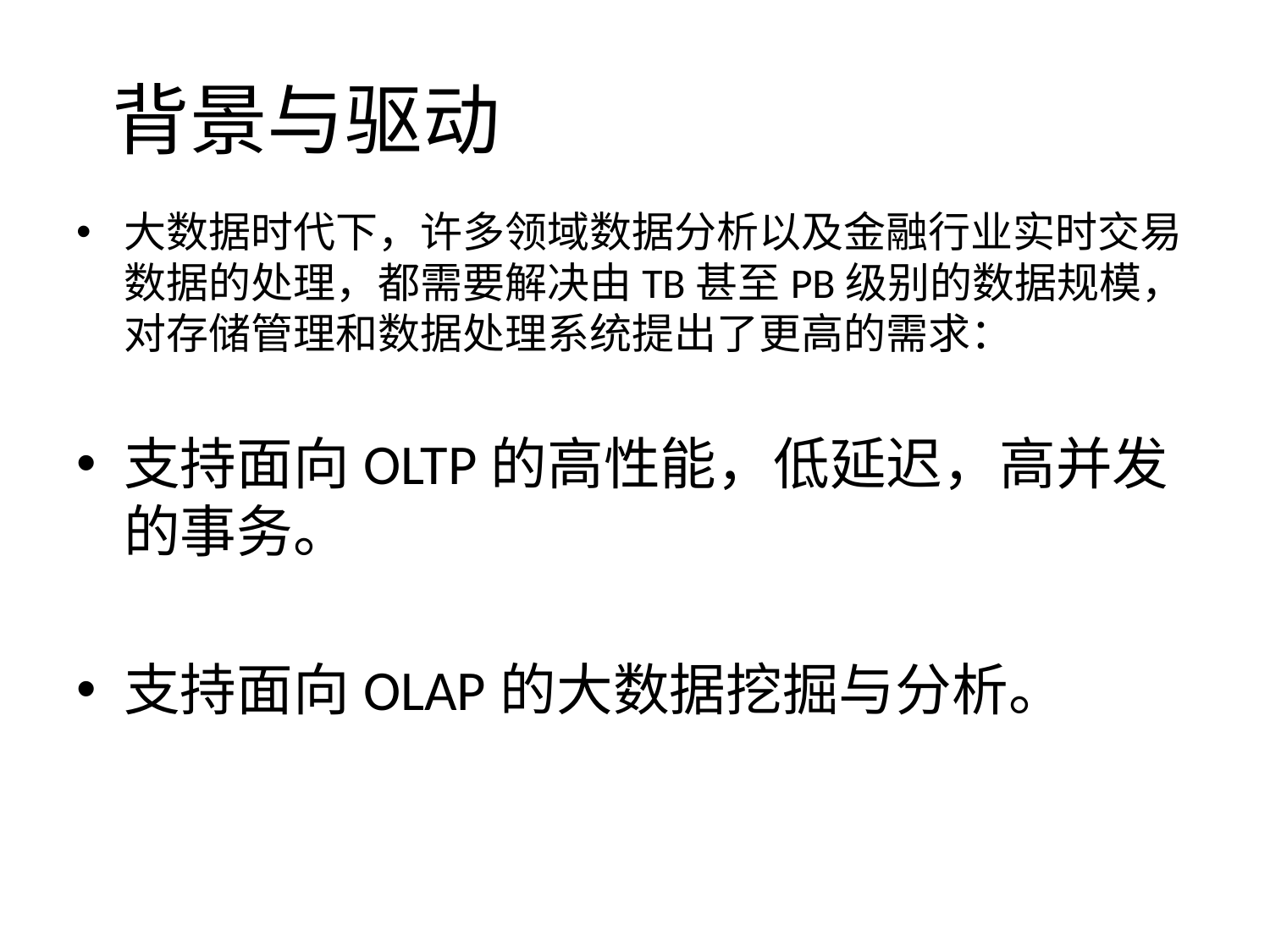

# 背景与驱动
大数据时代下，许多领域数据分析以及金融行业实时交易数据的处理，都需要解决由TB甚至PB级别的数据规模，对存储管理和数据处理系统提出了更高的需求：

支持面向OLTP的高性能，低延迟，高并发的事务。

支持面向OLAP的大数据挖掘与分析。